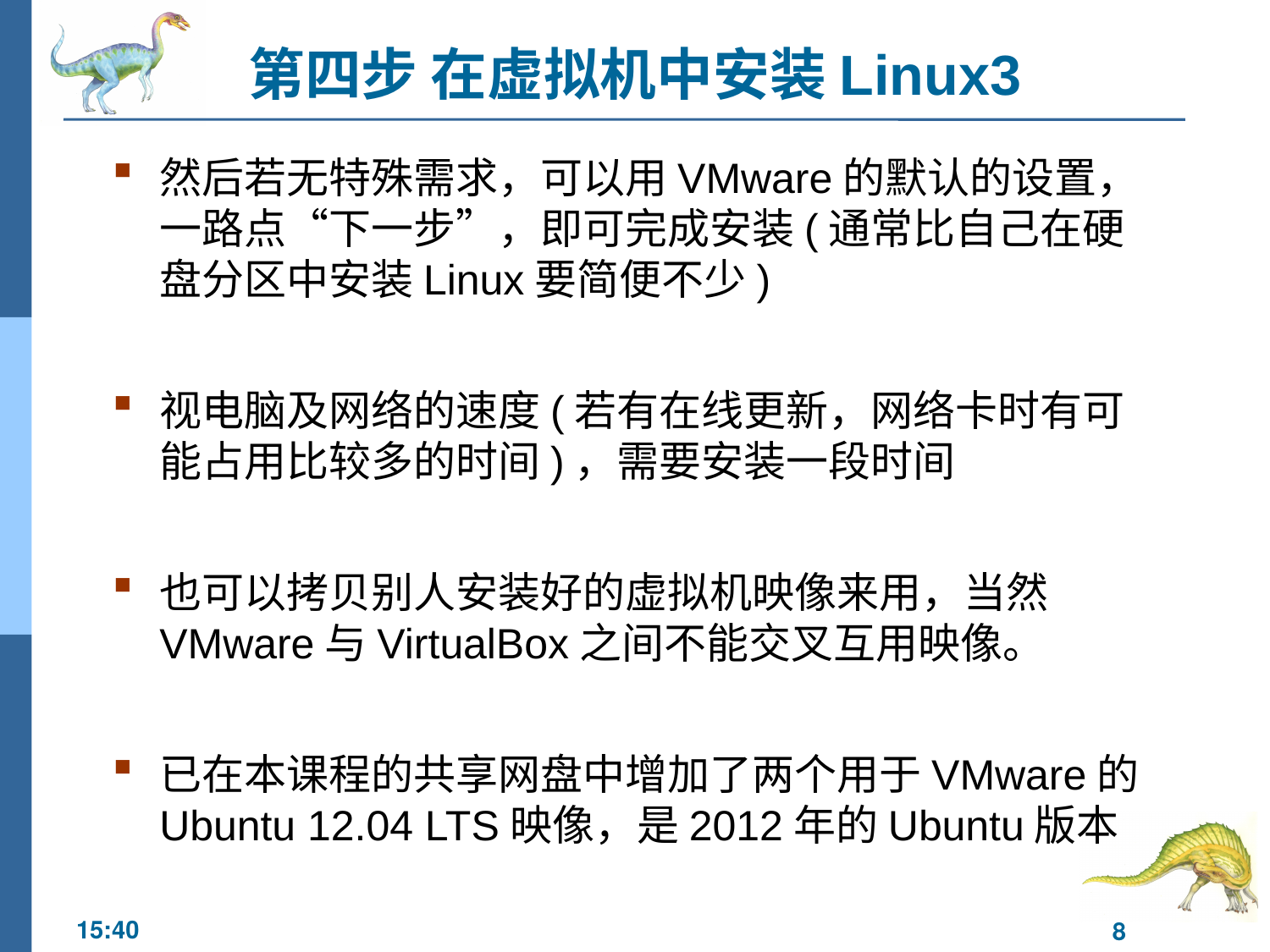

# 第四步 在虚拟机中安装Linux3
然后若无特殊需求，可以用VMware的默认的设置，一路点“下一步”，即可完成安装(通常比自己在硬盘分区中安装Linux要简便不少)

视电脑及网络的速度(若有在线更新，网络卡时有可能占用比较多的时间)，需要安装一段时间

也可以拷贝别人安装好的虚拟机映像来用，当然VMware与VirtualBox之间不能交叉互用映像。

已在本课程的共享网盘中增加了两个用于VMware的Ubuntu 12.04 LTS映像，是2012年的Ubuntu版本